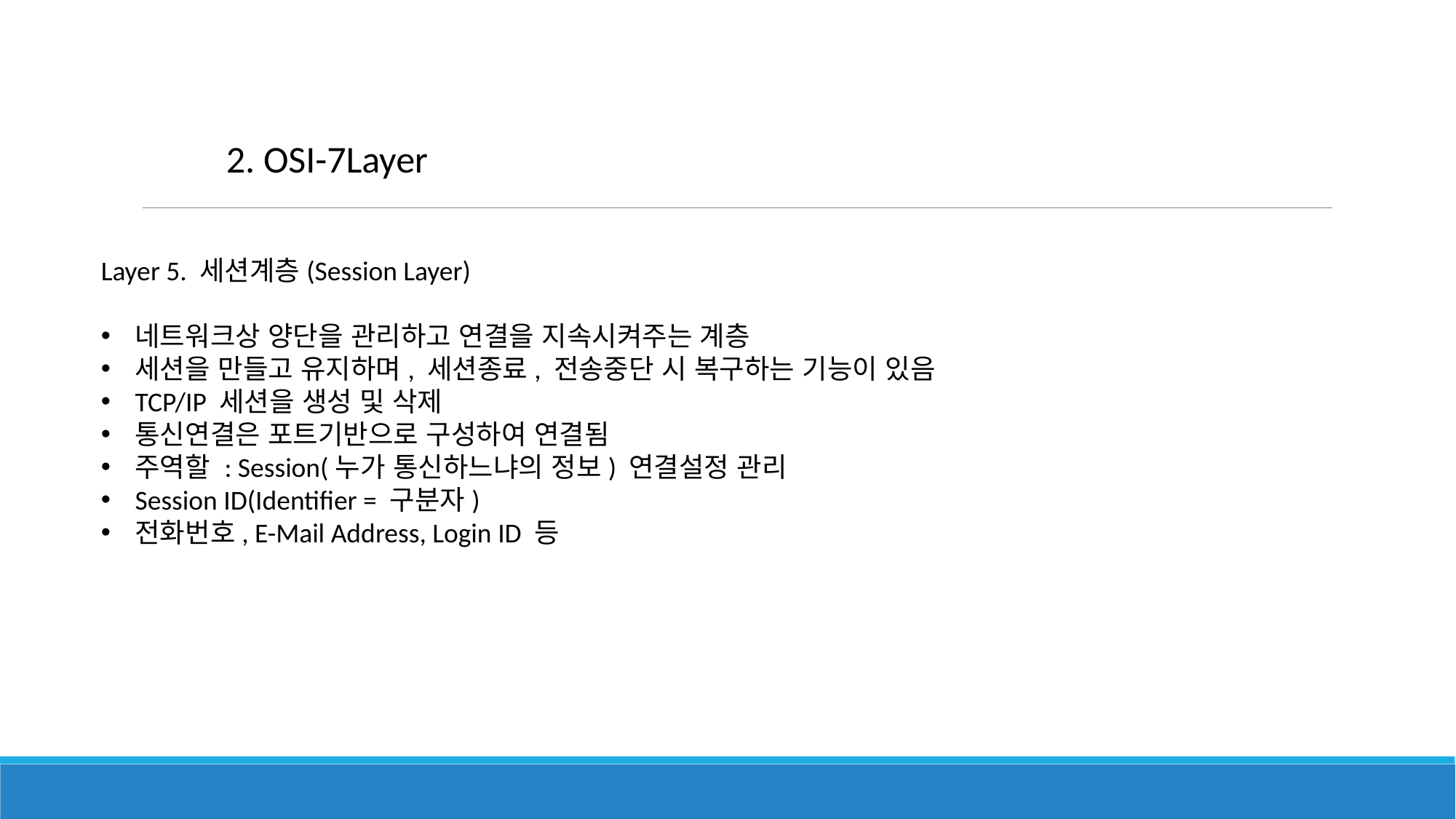

2. OSI-7Layer
Layer 5. 세션계층(Session Layer)

네트워크상 양단을 관리하고 연결을 지속시켜주는 계층
세션을 만들고 유지하며, 세션종료, 전송중단 시 복구하는 기능이 있음
TCP/IP 세션을 생성 및 삭제
통신연결은 포트기반으로 구성하여 연결됨
주역할 : Session(누가 통신하느냐의 정보) 연결설정 관리
Session ID(Identifier = 구분자)
전화번호, E-Mail Address, Login ID 등